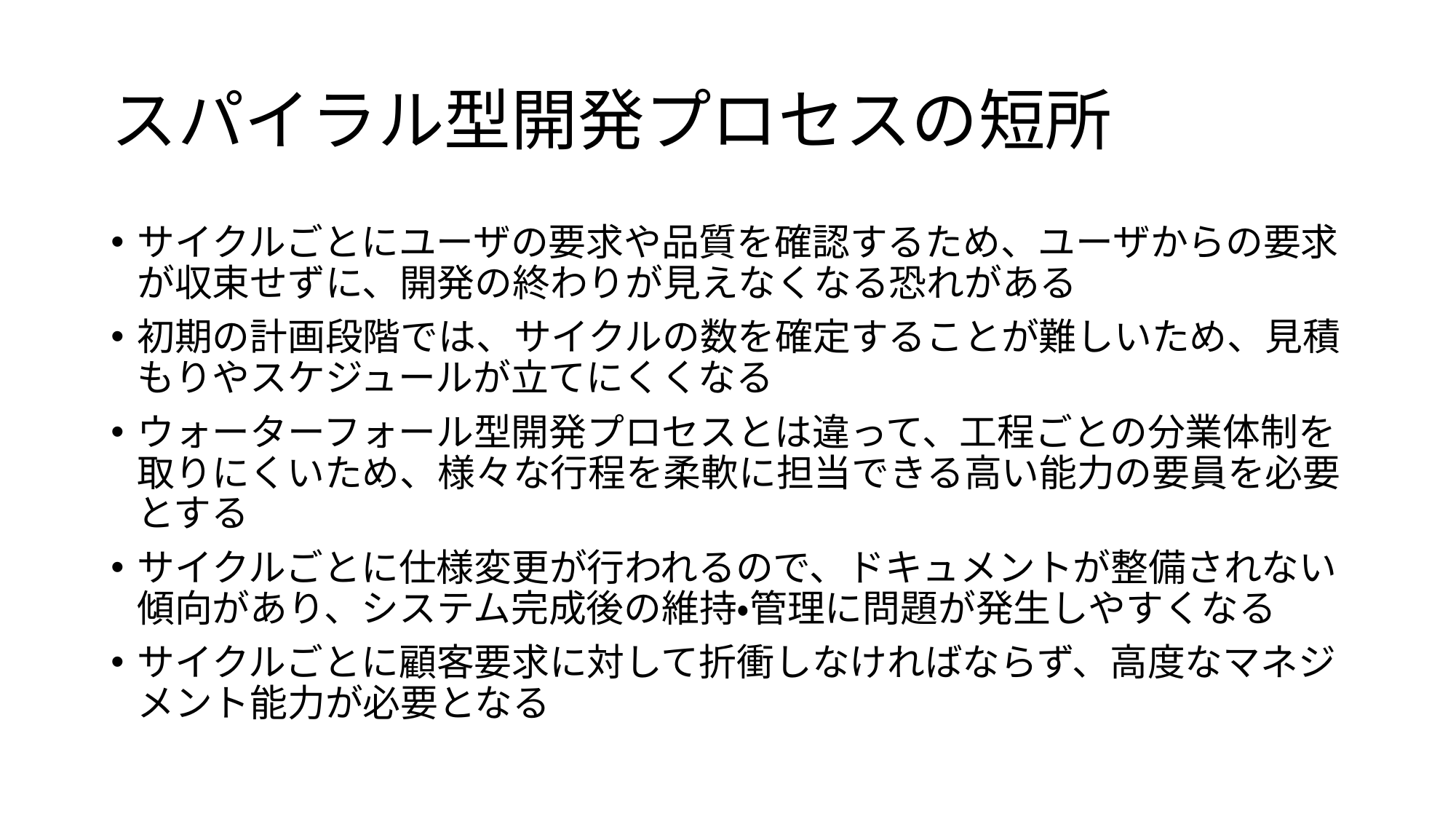

# スパイラル型開発プロセスの短所
サイクルごとにユーザの要求や品質を確認するため、ユーザからの要求が収束せずに、開発の終わりが見えなくなる恐れがある
初期の計画段階では、サイクルの数を確定することが難しいため、見積もりやスケジュールが立てにくくなる
ウォーターフォール型開発プロセスとは違って、工程ごとの分業体制を取りにくいため、様々な行程を柔軟に担当できる高い能力の要員を必要とする
サイクルごとに仕様変更が行われるので、ドキュメントが整備されない傾向があり、システム完成後の維持・管理に問題が発生しやすくなる
サイクルごとに顧客要求に対して折衝しなければならず、高度なマネジメント能力が必要となる